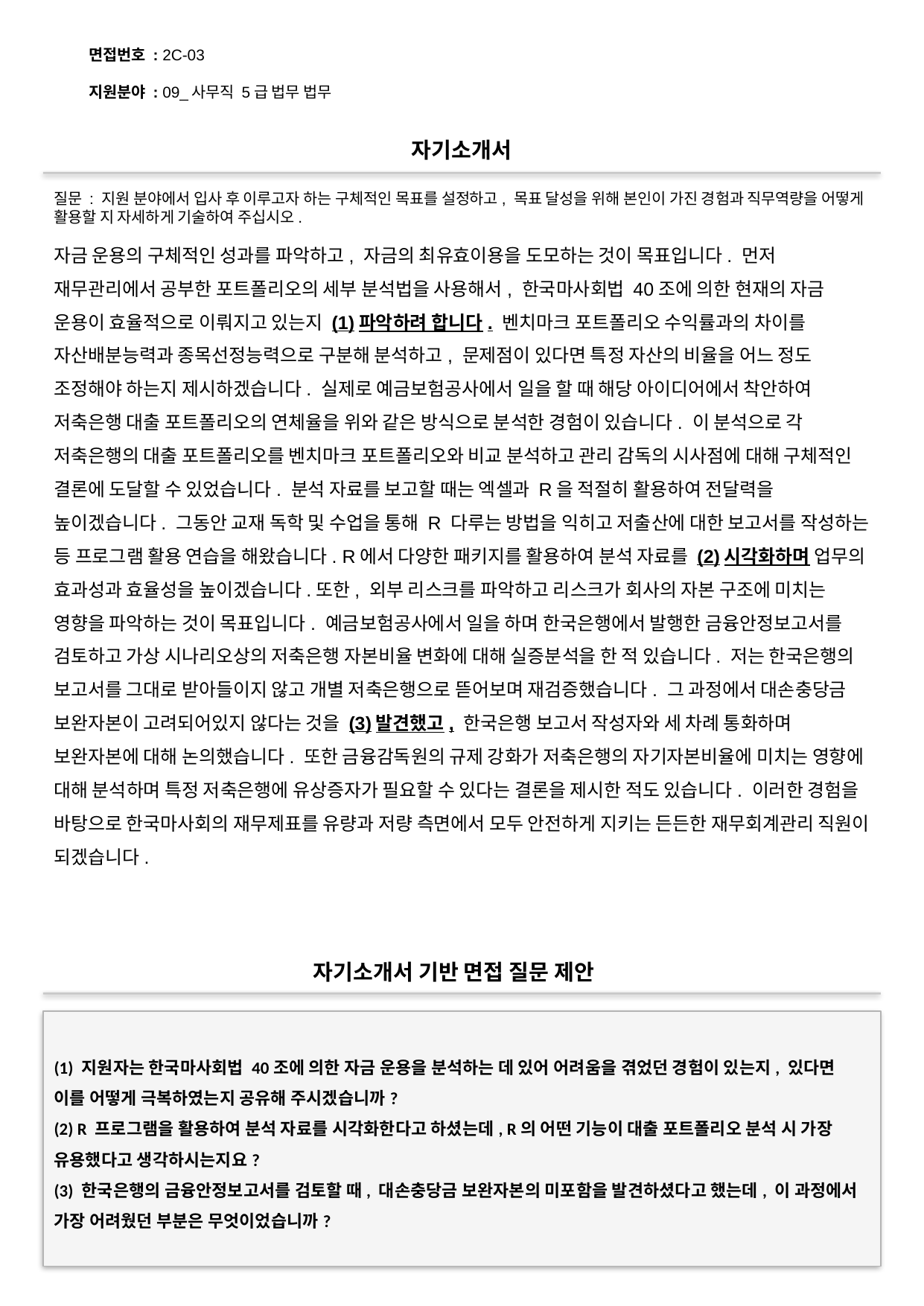

면접번호 : 2C-03

지원분야 : 09_사무직 5급 법무 법무
#

자기소개서

질문 : 지원 분야에서 입사 후 이루고자 하는 구체적인 목표를 설정하고, 목표 달성을 위해 본인이 가진 경험과 직무역량을 어떻게 활용할 지 자세하게 기술하여 주십시오.

자금 운용의 구체적인 성과를 파악하고, 자금의 최유효이용을 도모하는 것이 목표입니다. 먼저 재무관리에서 공부한 포트폴리오의 세부 분석법을 사용해서, 한국마사회법 40조에 의한 현재의 자금 운용이 효율적으로 이뤄지고 있는지 (1)파악하려 합니다. 벤치마크 포트폴리오 수익률과의 차이를 자산배분능력과 종목선정능력으로 구분해 분석하고, 문제점이 있다면 특정 자산의 비율을 어느 정도 조정해야 하는지 제시하겠습니다. 실제로 예금보험공사에서 일을 할 때 해당 아이디어에서 착안하여 저축은행 대출 포트폴리오의 연체율을 위와 같은 방식으로 분석한 경험이 있습니다. 이 분석으로 각 저축은행의 대출 포트폴리오를 벤치마크 포트폴리오와 비교 분석하고 관리 감독의 시사점에 대해 구체적인 결론에 도달할 수 있었습니다. 분석 자료를 보고할 때는 엑셀과 R을 적절히 활용하여 전달력을 높이겠습니다. 그동안 교재 독학 및 수업을 통해 R 다루는 방법을 익히고 저출산에 대한 보고서를 작성하는 등 프로그램 활용 연습을 해왔습니다. R에서 다양한 패키지를 활용하여 분석 자료를 (2)시각화하며 업무의 효과성과 효율성을 높이겠습니다.또한, 외부 리스크를 파악하고 리스크가 회사의 자본 구조에 미치는 영향을 파악하는 것이 목표입니다. 예금보험공사에서 일을 하며 한국은행에서 발행한 금융안정보고서를 검토하고 가상 시나리오상의 저축은행 자본비율 변화에 대해 실증분석을 한 적 있습니다. 저는 한국은행의 보고서를 그대로 받아들이지 않고 개별 저축은행으로 뜯어보며 재검증했습니다. 그 과정에서 대손충당금 보완자본이 고려되어있지 않다는 것을 (3)발견했고, 한국은행 보고서 작성자와 세 차례 통화하며 보완자본에 대해 논의했습니다. 또한 금융감독원의 규제 강화가 저축은행의 자기자본비율에 미치는 영향에 대해 분석하며 특정 저축은행에 유상증자가 필요할 수 있다는 결론을 제시한 적도 있습니다. 이러한 경험을 바탕으로 한국마사회의 재무제표를 유량과 저량 측면에서 모두 안전하게 지키는 든든한 재무회계관리 직원이 되겠습니다.

자기소개서 기반 면접 질문 제안

(1) 지원자는 한국마사회법 40조에 의한 자금 운용을 분석하는 데 있어 어려움을 겪었던 경험이 있는지, 있다면 이를 어떻게 극복하였는지 공유해 주시겠습니까?
(2) R 프로그램을 활용하여 분석 자료를 시각화한다고 하셨는데, R의 어떤 기능이 대출 포트폴리오 분석 시 가장 유용했다고 생각하시는지요?
(3) 한국은행의 금융안정보고서를 검토할 때, 대손충당금 보완자본의 미포함을 발견하셨다고 했는데, 이 과정에서 가장 어려웠던 부분은 무엇이었습니까?